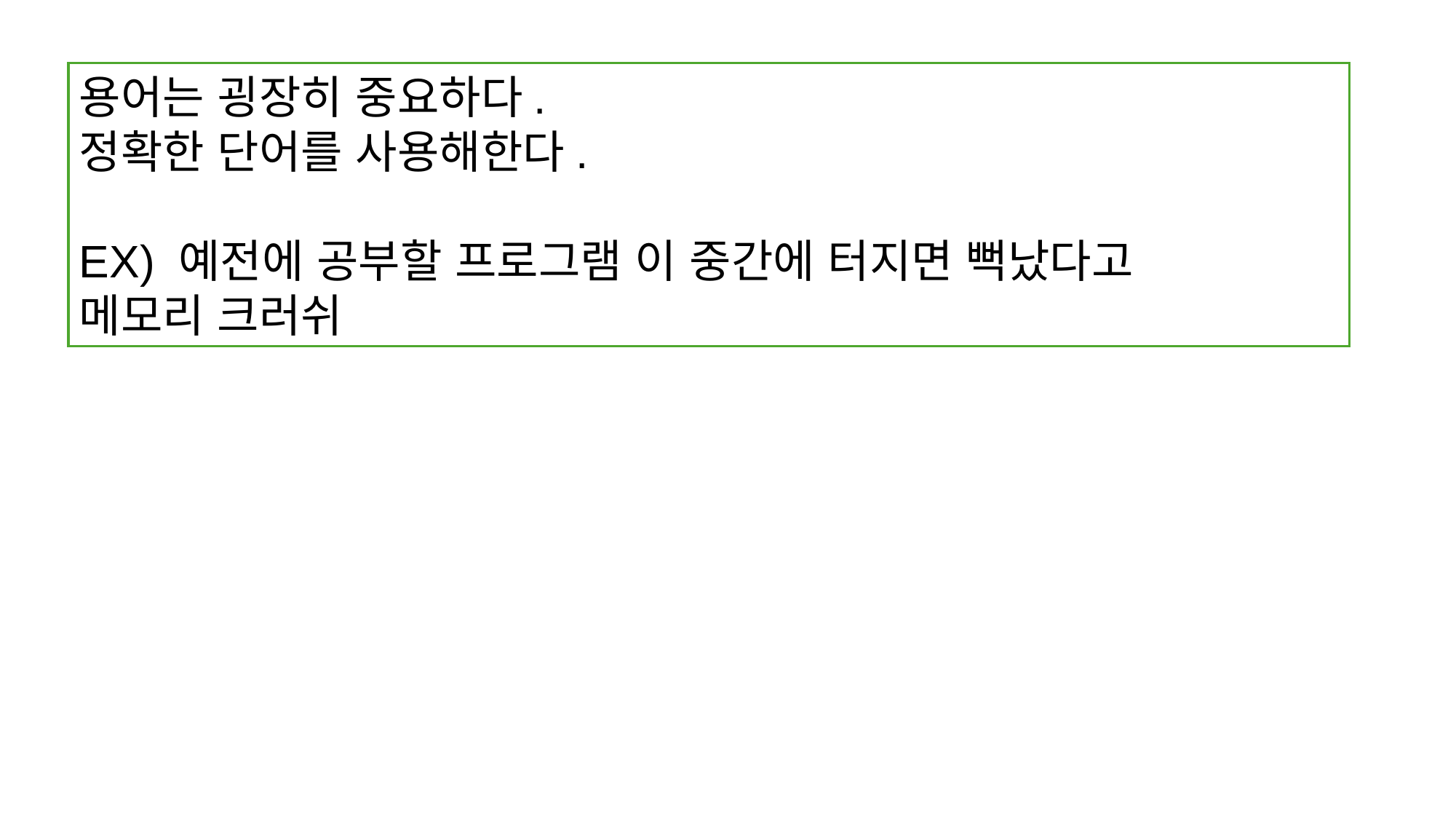

용어는 굉장히 중요하다.
정확한 단어를 사용해한다.

EX) 예전에 공부할 프로그램 이 중간에 터지면 뻑났다고
메모리 크러쉬